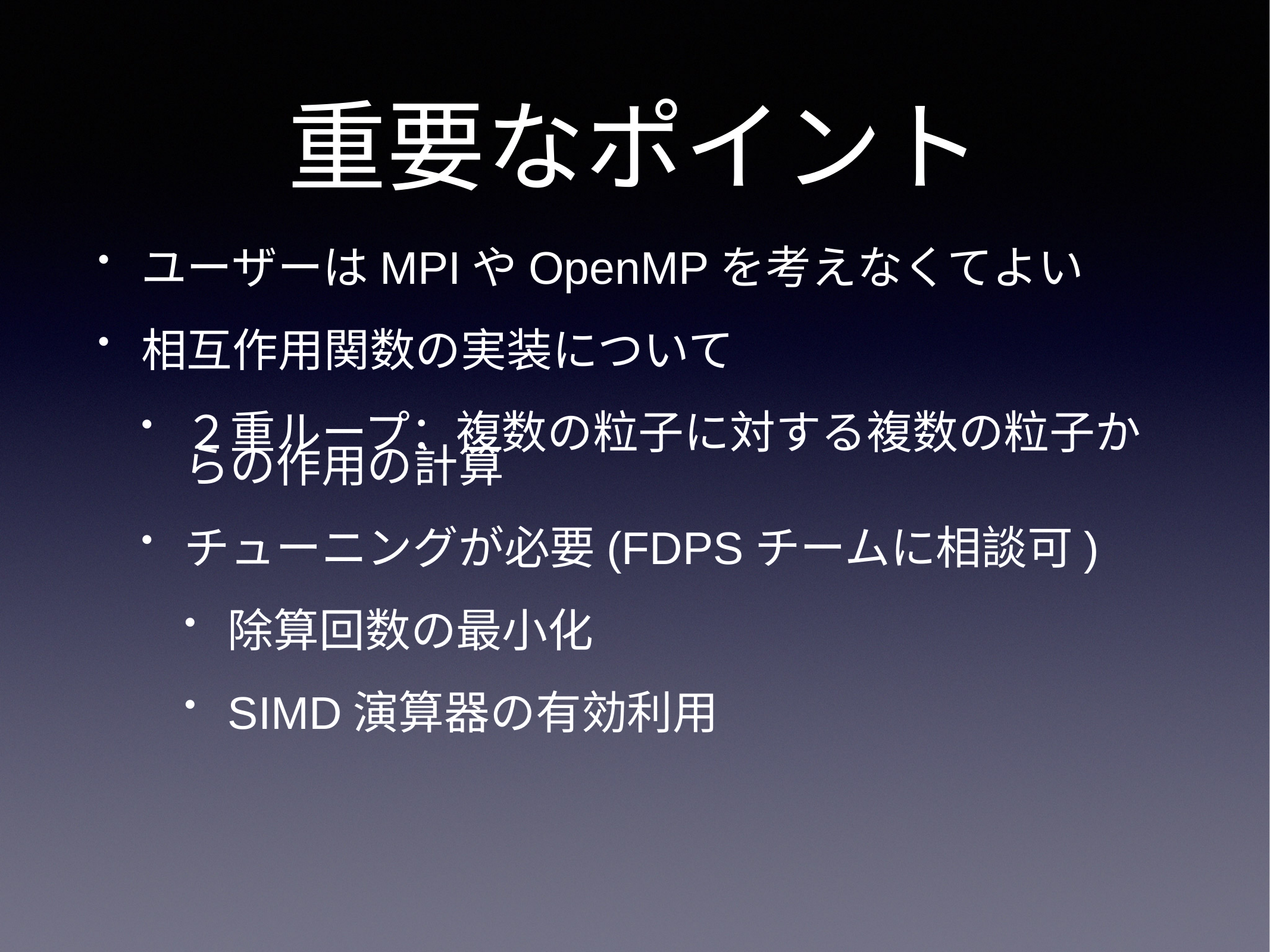

# 重要なポイント
ユーザーはMPIやOpenMPを考えなくてよい
相互作用関数の実装について
２重ループ：複数の粒子に対する複数の粒子からの作用の計算
チューニングが必要(FDPSチームに相談可)
除算回数の最小化
SIMD演算器の有効利用